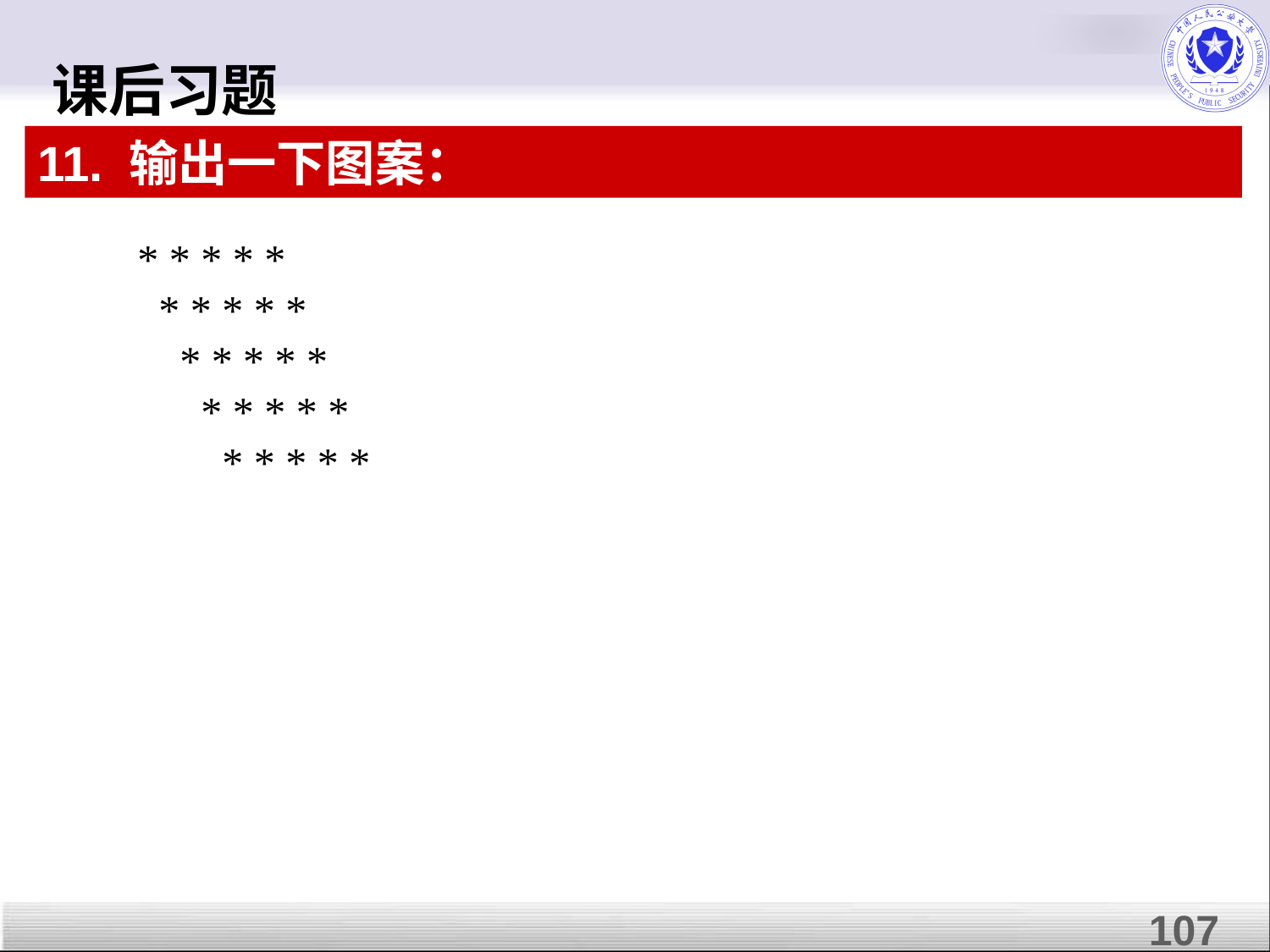

课后习题
11. 输出一下图案：
* * * * *
  * * * * *
    * * * * *
      * * * * *
        * * * * *